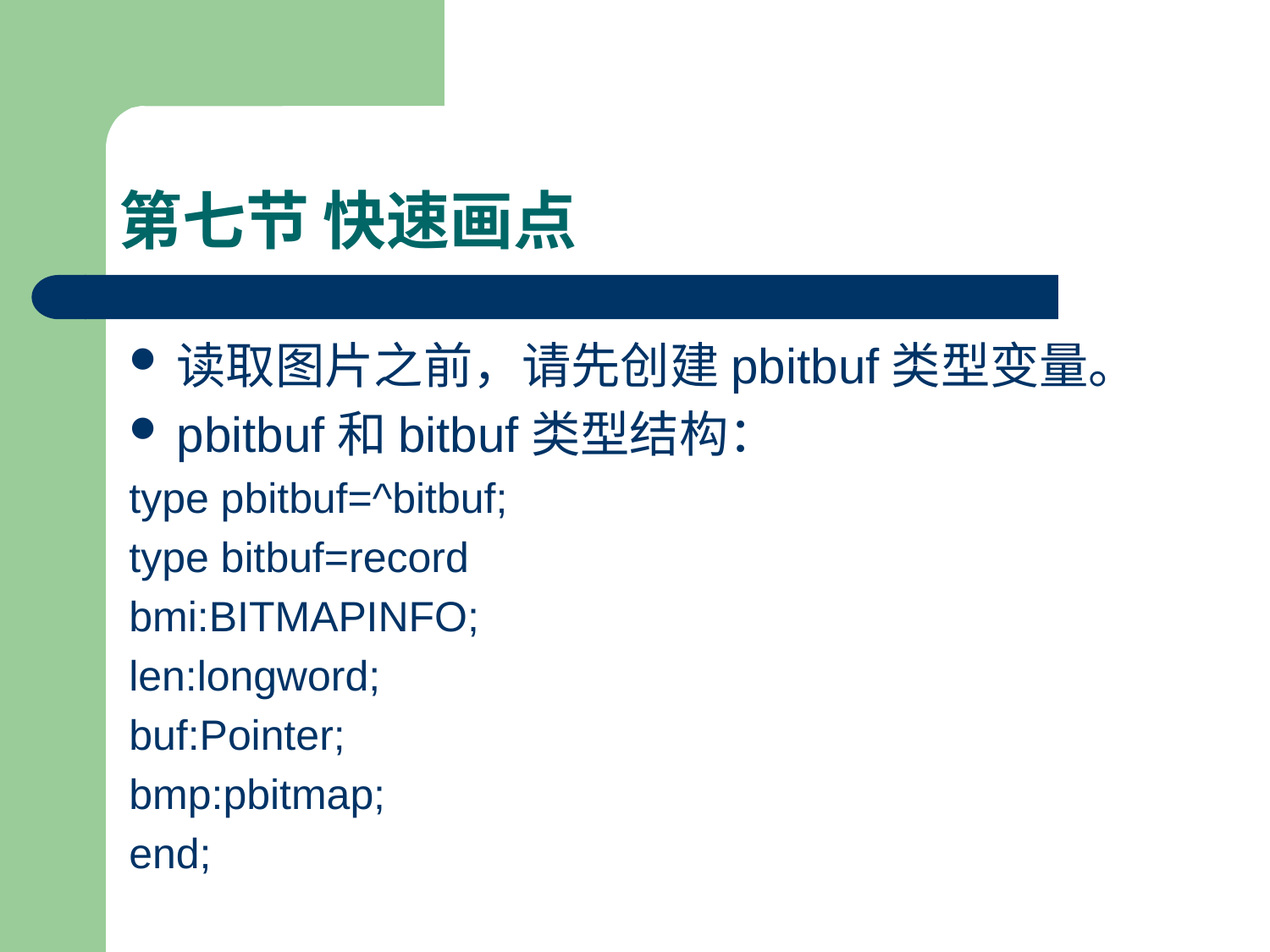

# 第七节 快速画点
读取图片之前，请先创建pbitbuf类型变量。
pbitbuf和bitbuf类型结构：
type pbitbuf=^bitbuf;
type bitbuf=record
bmi:BITMAPINFO;
len:longword;
buf:Pointer;
bmp:pbitmap;
end;